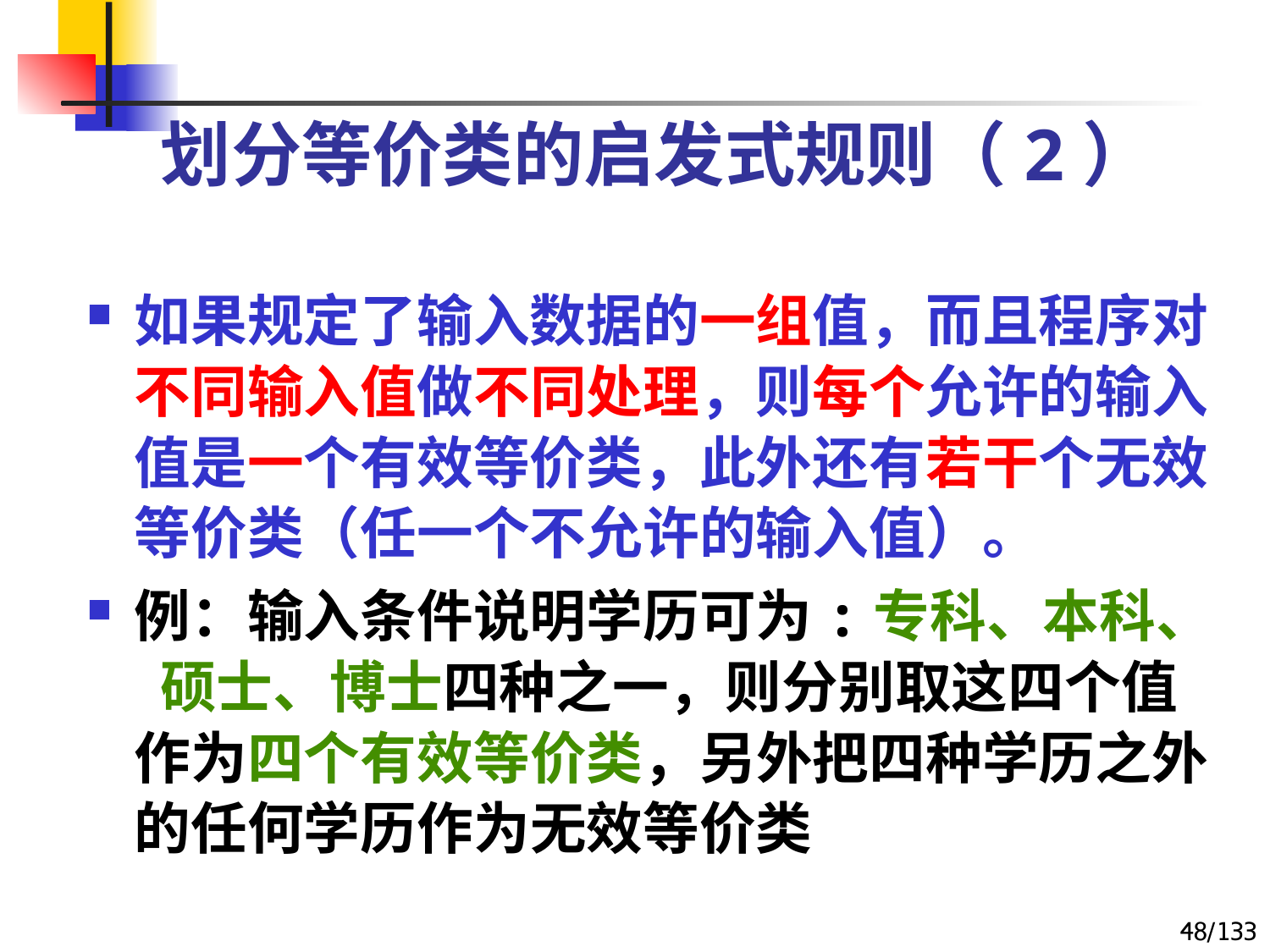

# 划分等价类的启发式规则（2）
如果规定了输入数据的一组值，而且程序对不同输入值做不同处理，则每个允许的输入值是一个有效等价类，此外还有若干个无效等价类（任一个不允许的输入值）。
例：输入条件说明学历可为:专科、本科、    硕士、博士四种之一，则分别取这四个值作为四个有效等价类，另外把四种学历之外的任何学历作为无效等价类

48/133